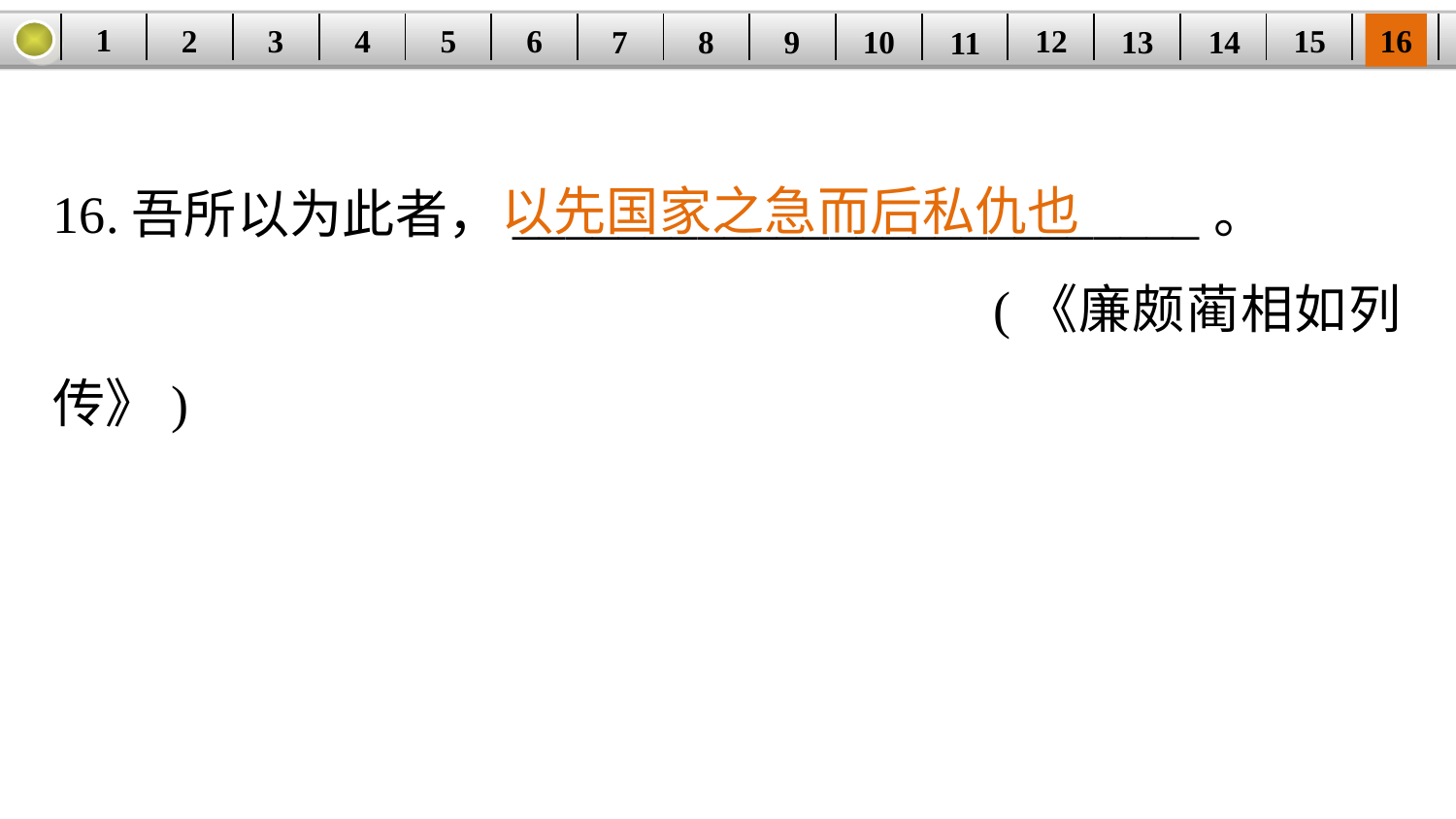

1
2
3
4
16
|  |  |  |  |  |  |  |  |  |  |  |  |  |  |  |  |
| --- | --- | --- | --- | --- | --- | --- | --- | --- | --- | --- | --- | --- | --- | --- | --- |
5
6
15
12
7
8
14
9
10
13
11

以先国家之急而后私仇也
16.吾所以为此者，__________________________。
                                                                 (《廉颇蔺相如列传》)